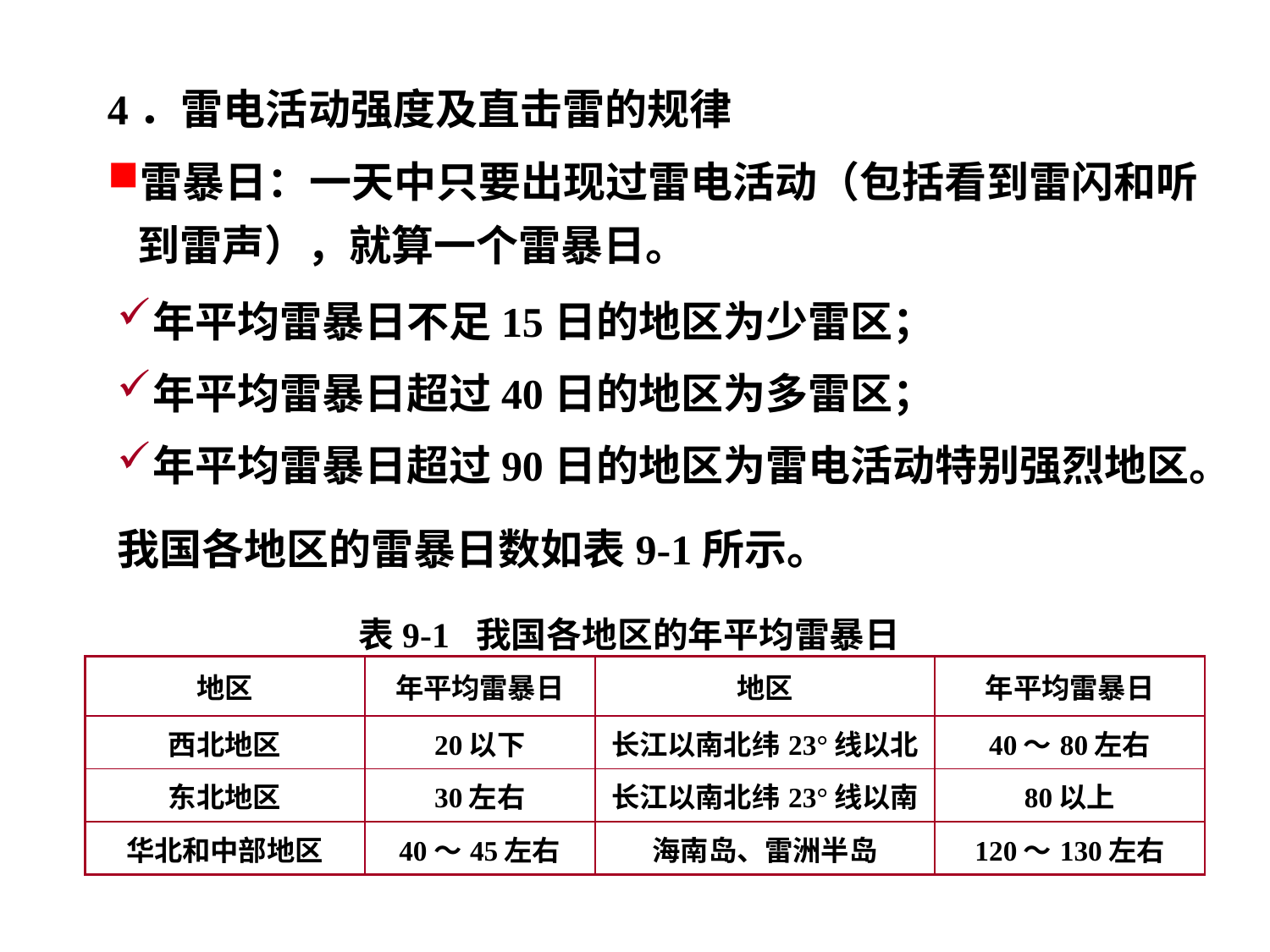

4．雷电活动强度及直击雷的规律
雷暴日：一天中只要出现过雷电活动（包括看到雷闪和听到雷声），就算一个雷暴日。
年平均雷暴日不足15日的地区为少雷区；
年平均雷暴日超过40日的地区为多雷区；
年平均雷暴日超过90日的地区为雷电活动特别强烈地区。

我国各地区的雷暴日数如表9-1所示。
表9-1  我国各地区的年平均雷暴日
| 地区 | 年平均雷暴日 | 地区 | 年平均雷暴日 |
| --- | --- | --- | --- |
| 西北地区 | 20以下 | 长江以南北纬23°线以北 | 40～80左右 |
| 东北地区 | 30左右 | 长江以南北纬23°线以南 | 80以上 |
| 华北和中部地区 | 40～45左右 | 海南岛、雷洲半岛 | 120～130左右 |